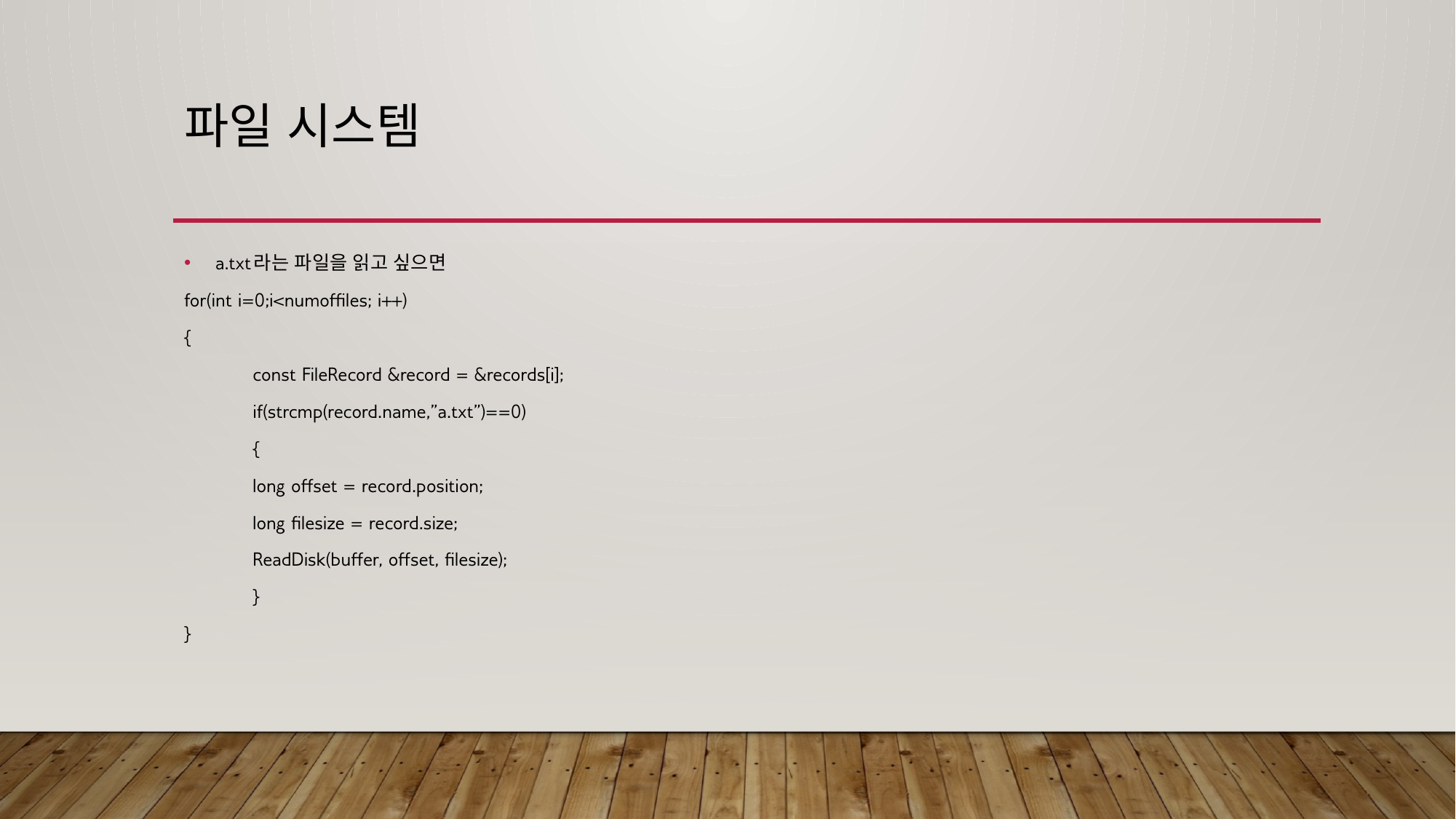

# 파일 시스템
a.txt라는 파일을 읽고 싶으면
for(int i=0;i<numoffiles; i++)
{
	const FileRecord &record = &records[i];
	if(strcmp(record.name,”a.txt”)==0)
	{
		long offset = record.position;
		long filesize = record.size;
		ReadDisk(buffer, offset, filesize);
	}
}